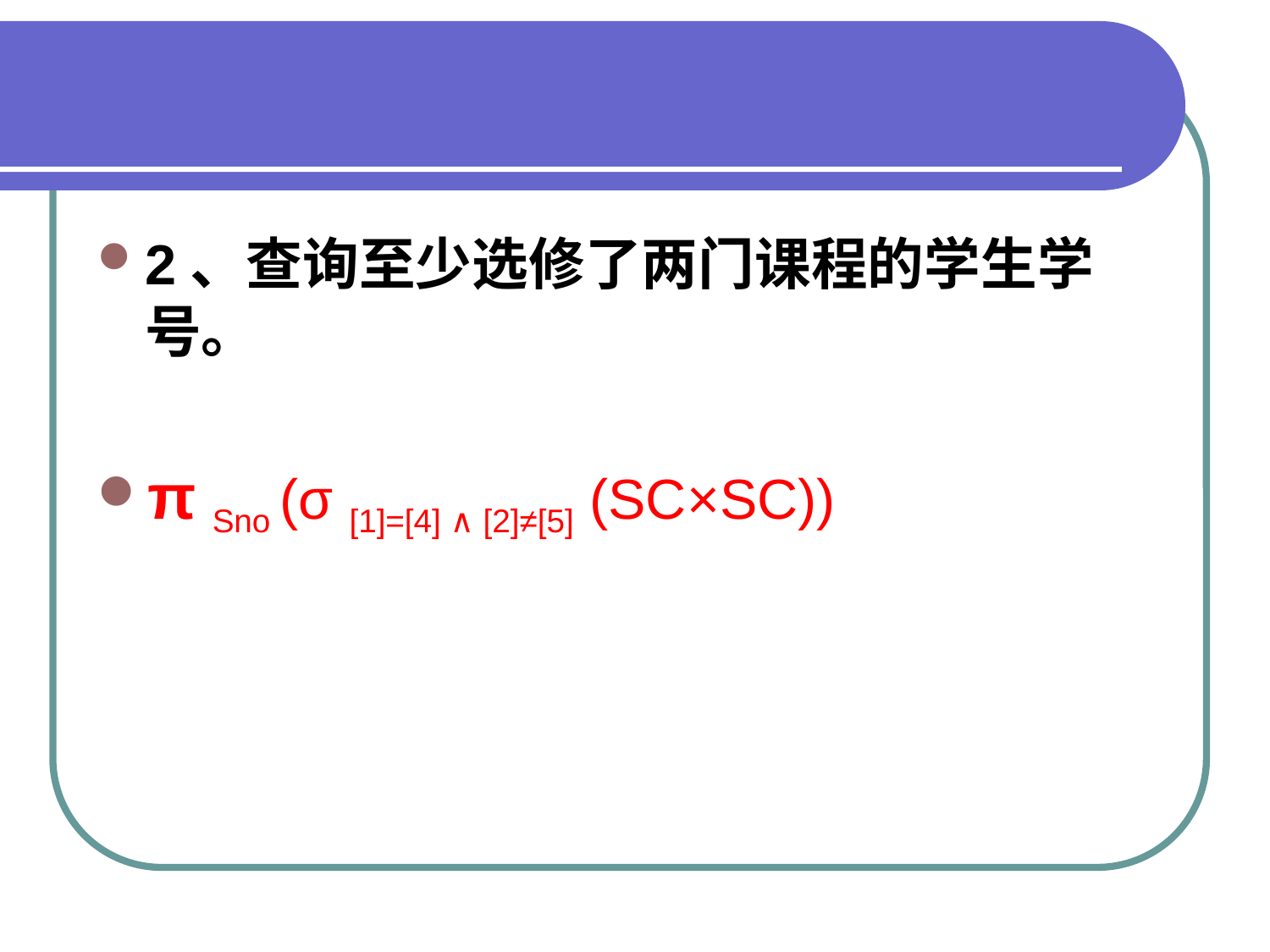

#
2、查询至少选修了两门课程的学生学号。

π Sno (σ [1]=[4] ∧ [2]≠[5] (SC×SC))